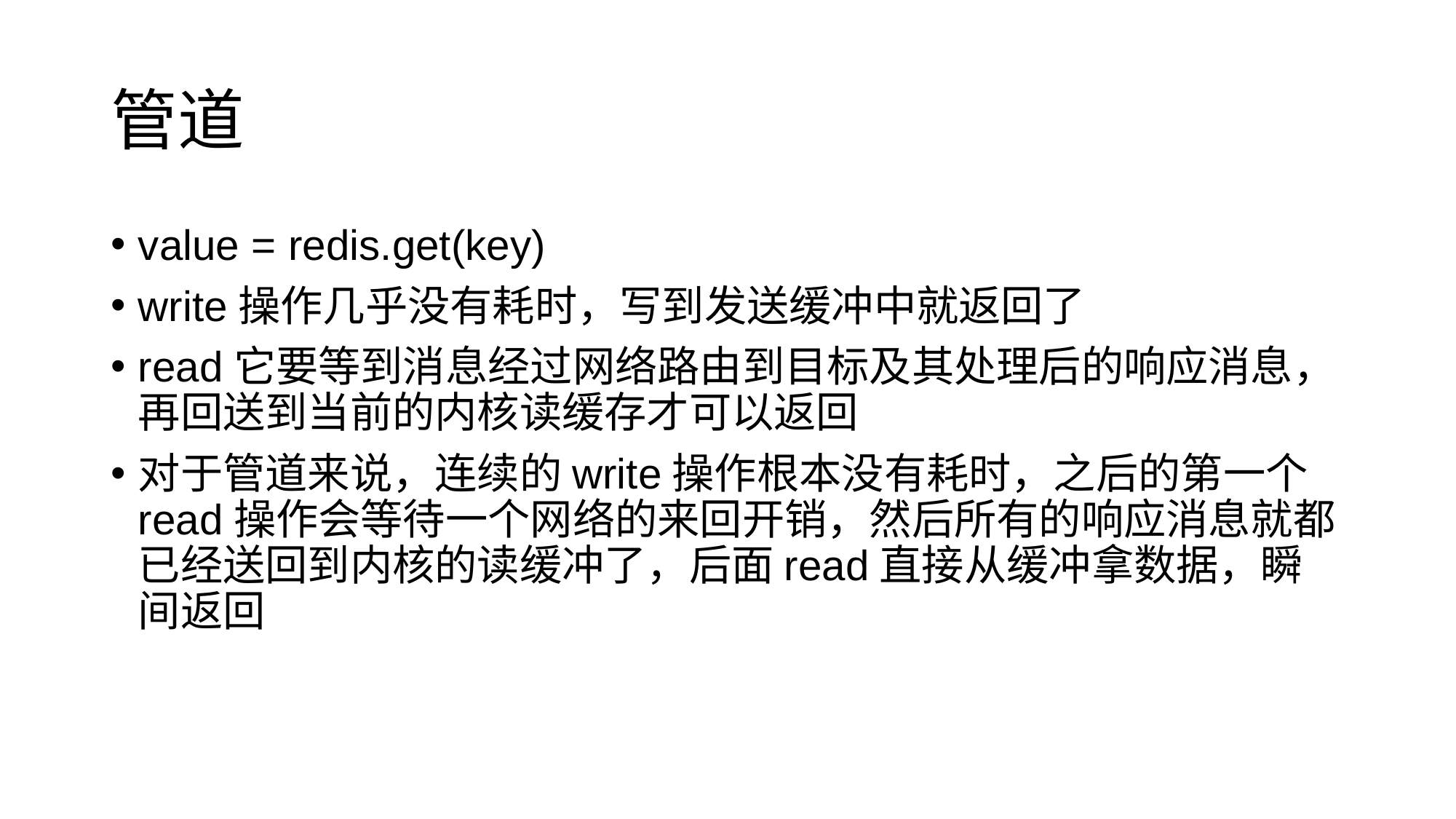

# 管道
value = redis.get(key)
write操作几乎没有耗时，写到发送缓冲中就返回了
read它要等到消息经过网络路由到目标及其处理后的响应消息，再回送到当前的内核读缓存才可以返回
对于管道来说，连续的write操作根本没有耗时，之后的第一个read操作会等待一个网络的来回开销，然后所有的响应消息就都已经送回到内核的读缓冲了，后面read直接从缓冲拿数据，瞬间返回